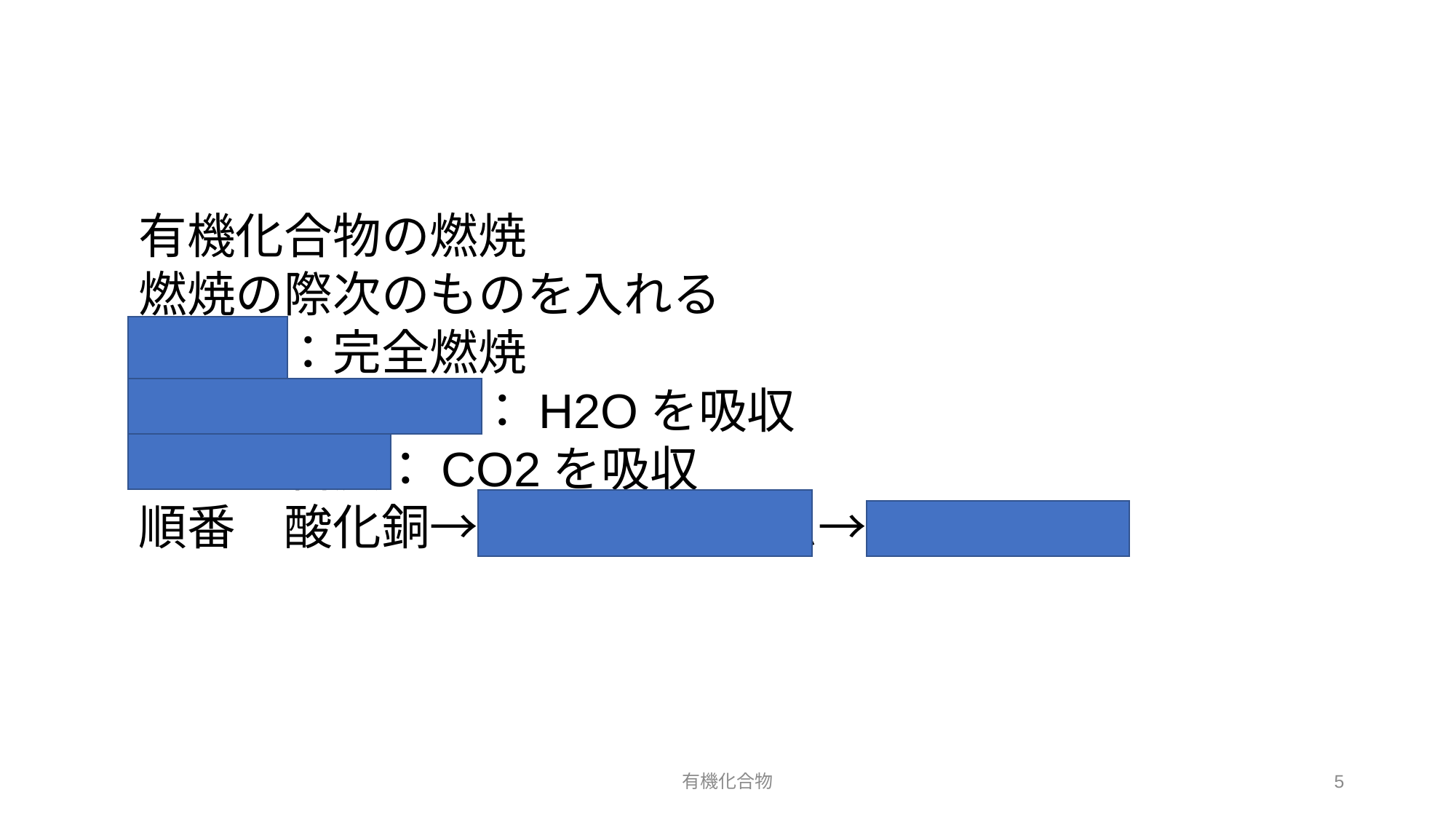

有機化合物の燃焼
燃焼の際次のものを入れる
酸化銅：完全燃焼
塩化カルシウム：H2Oを吸収
ソーダ石灰：CO2を吸収
順番　酸化銅→塩化カルシウム→ソーダ石灰

有機化合物
5